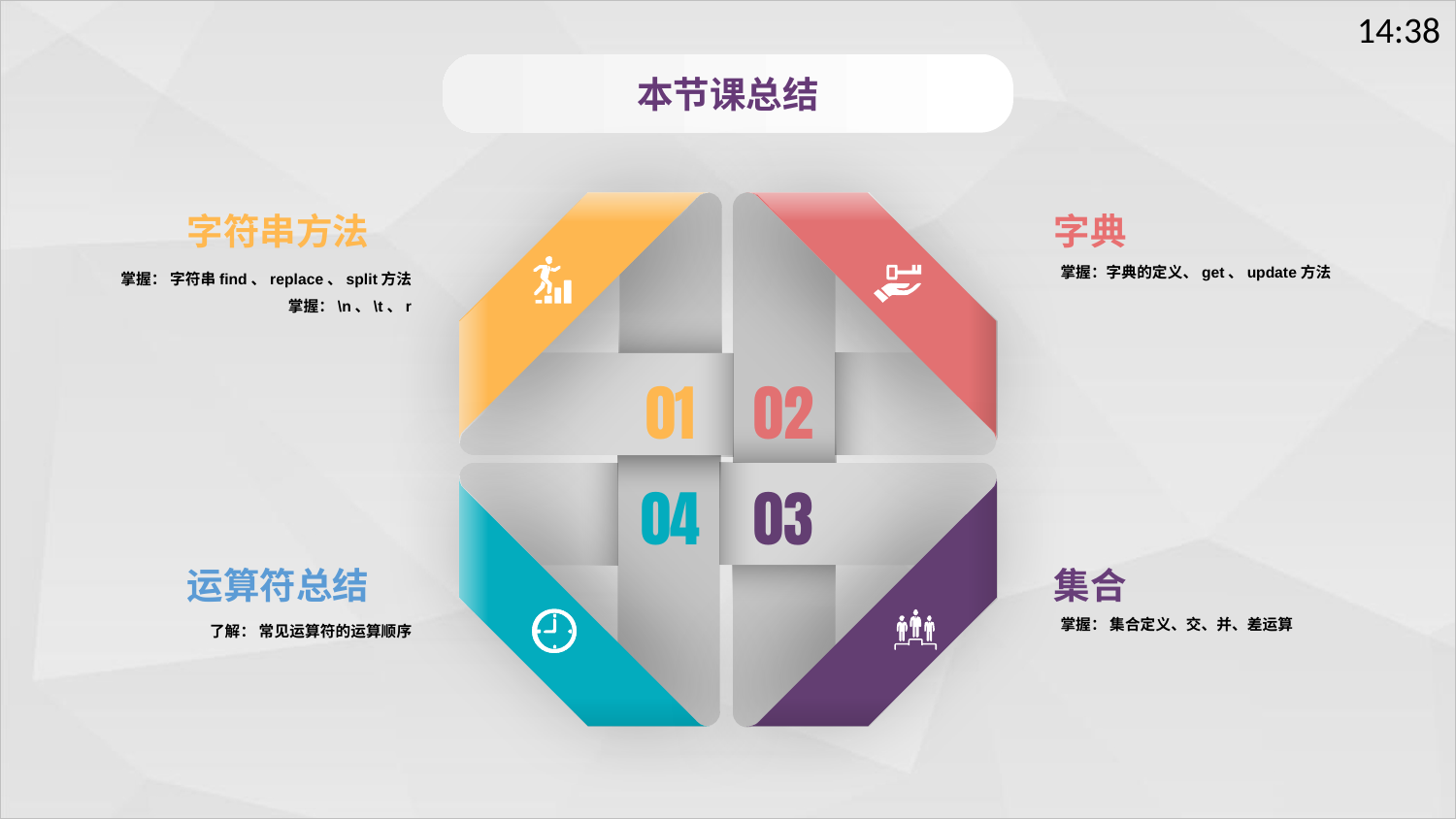

本节课总结

字符串方法
掌握： 字符串find、replace、split方法
掌握：\n、\t、r
字典
掌握：字典的定义、get、update方法

01
02
04
03
运算符总结
了解： 常见运算符的运算顺序
集合
掌握： 集合定义、交、并、差运算